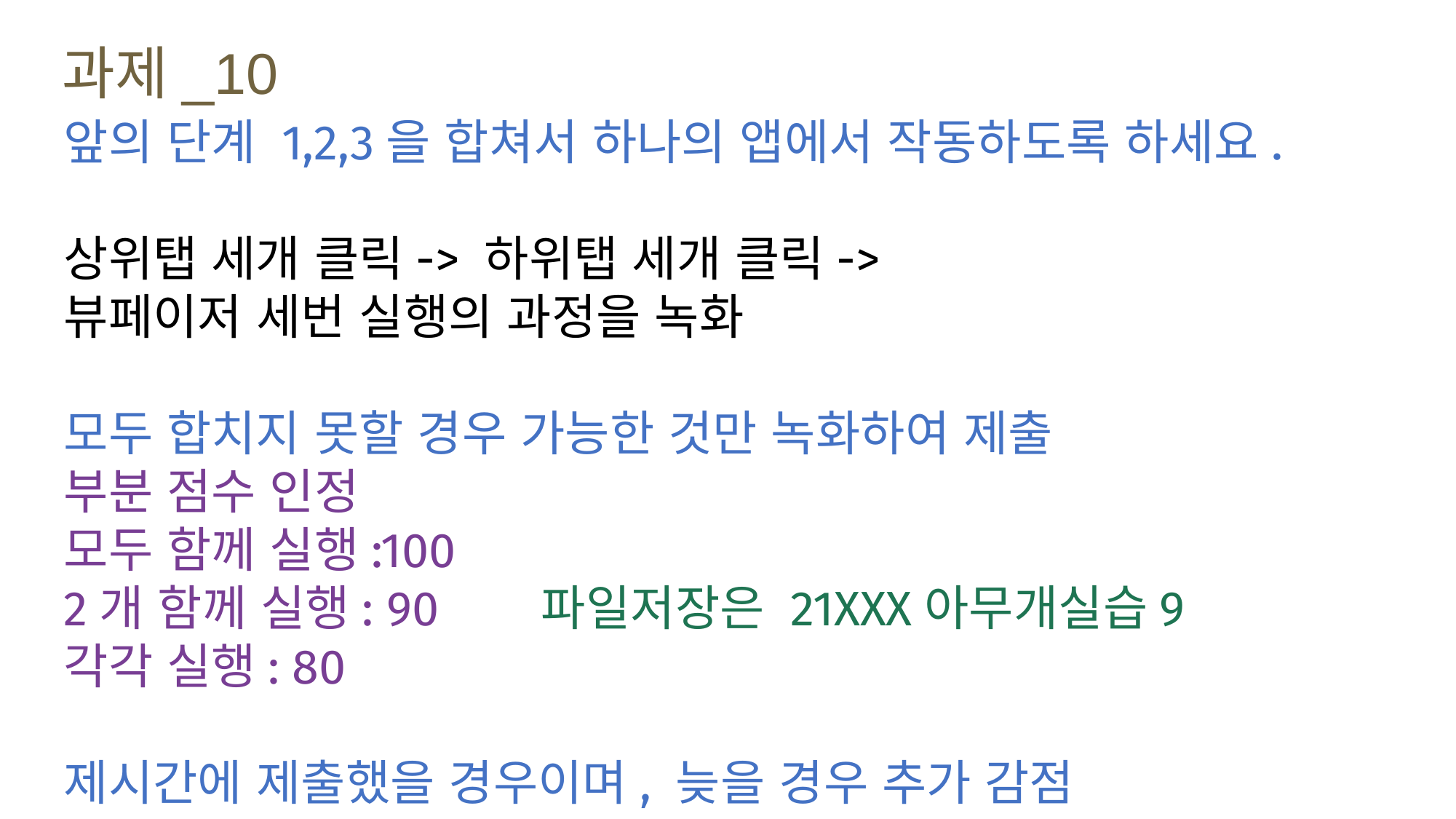

과제_10
앞의 단계 1,2,3을 합쳐서 하나의 앱에서 작동하도록 하세요.
상위탭 세개 클릭-> 하위탭 세개 클릭->
뷰페이저 세번 실행의 과정을 녹화
모두 합치지 못할 경우 가능한 것만 녹화하여 제출
부분 점수 인정
모두 함께 실행:100
2개 함께 실행: 90       파일저장은 21XXX아무개실습9
각각 실행: 80
제시간에 제출했을 경우이며, 늦을 경우 추가 감점